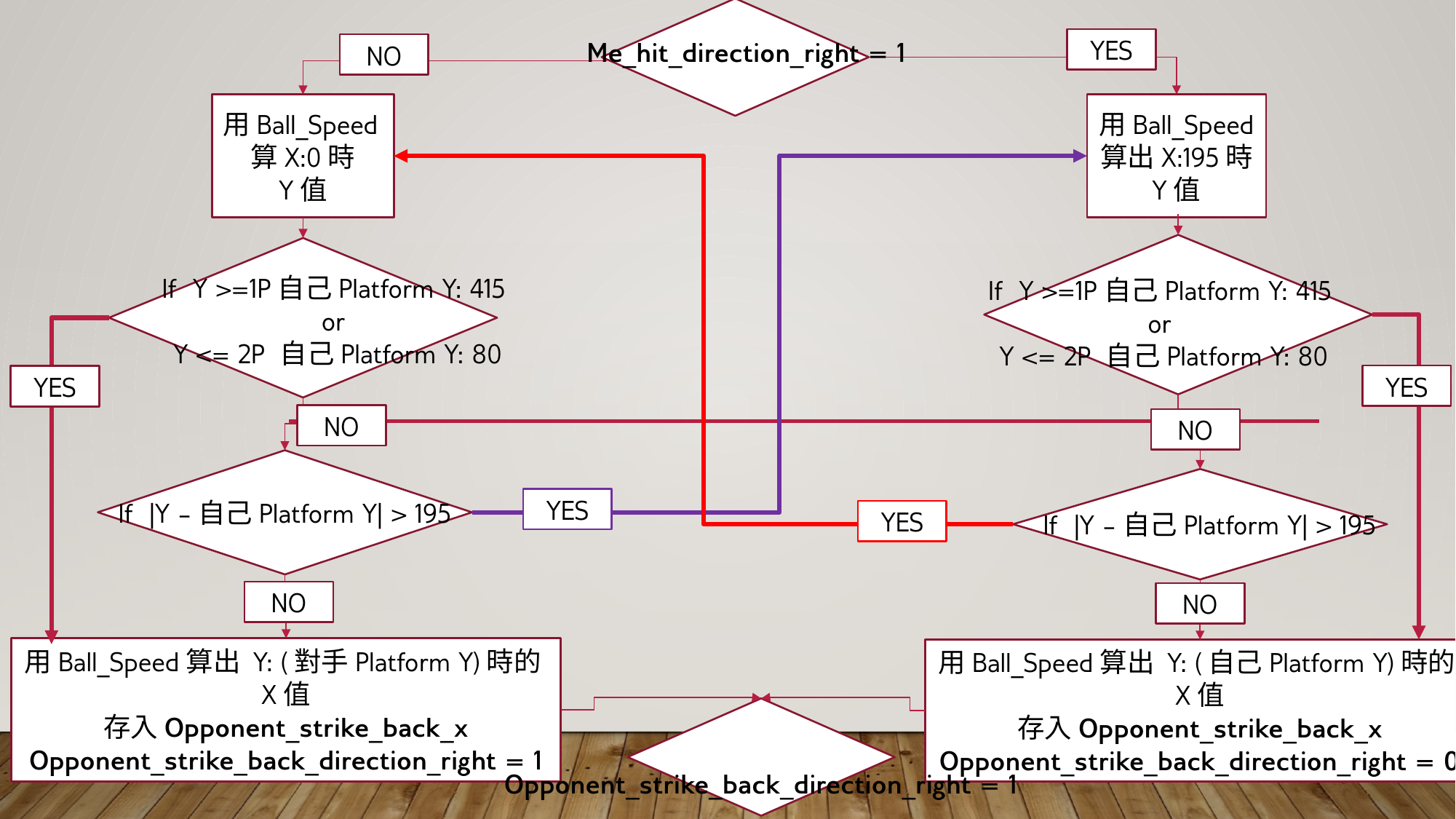

YES
Me_hit_direction_right = 1
NO
用Ball_Speed算X:0時
Y值
用Ball_Speed
算出X:195時
Y值

If  Y >=1P自己Platform Y: 415
or
Y <= 2P 自己Platform Y: 80
If  Y >=1P自己Platform Y: 415
or
Y <= 2P 自己Platform Y: 80
YES
YES
NO
NO

YES
If  |Y –自己Platform Y| > 195
YES
If  |Y –自己Platform Y| > 195
NO
NO
用Ball_Speed算出 Y: (對手Platform Y)時的X值
存入Opponent_strike_back_x
Opponent_strike_back_direction_right = 1
用Ball_Speed算出 Y: (自己Platform Y)時的X值
存入Opponent_strike_back_x
Opponent_strike_back_direction_right = 0

Opponent_strike_back_direction_right = 1